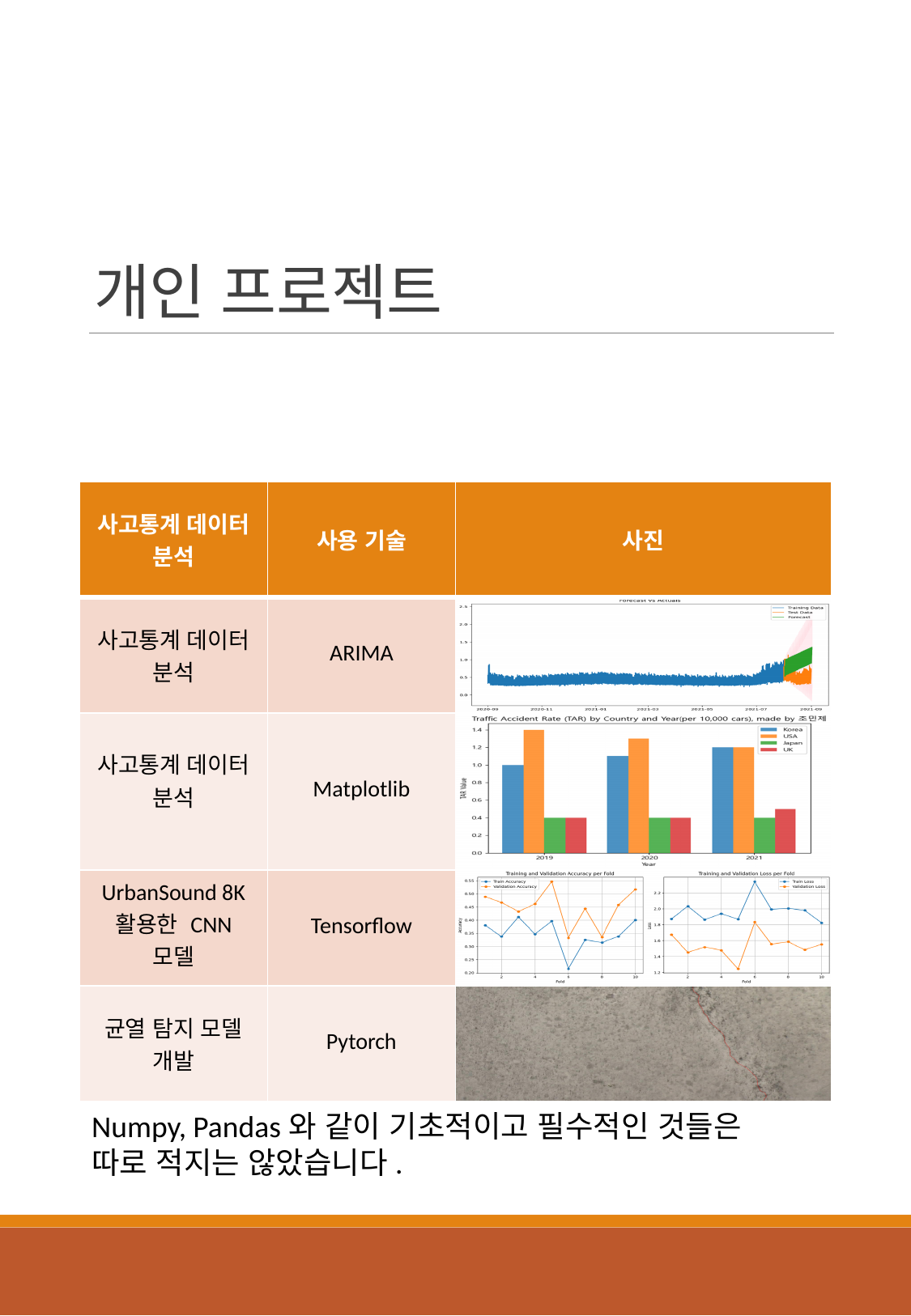

# 개인 프로젝트
| 사고통계 데이터 분석 | 사용 기술 | 사진 |
| --- | --- | --- |
| 사고통계 데이터 분석 | ARIMA |  |
| 사고통계 데이터 분석 | Matplotlib |  |
| UrbanSound 8K 활용한 CNN 모델 | Tensorflow |  |
| 균열 탐지 모델 개발 | Pytorch |  |
Numpy, Pandas와 같이 기초적이고 필수적인 것들은 따로 적지는 않았습니다.